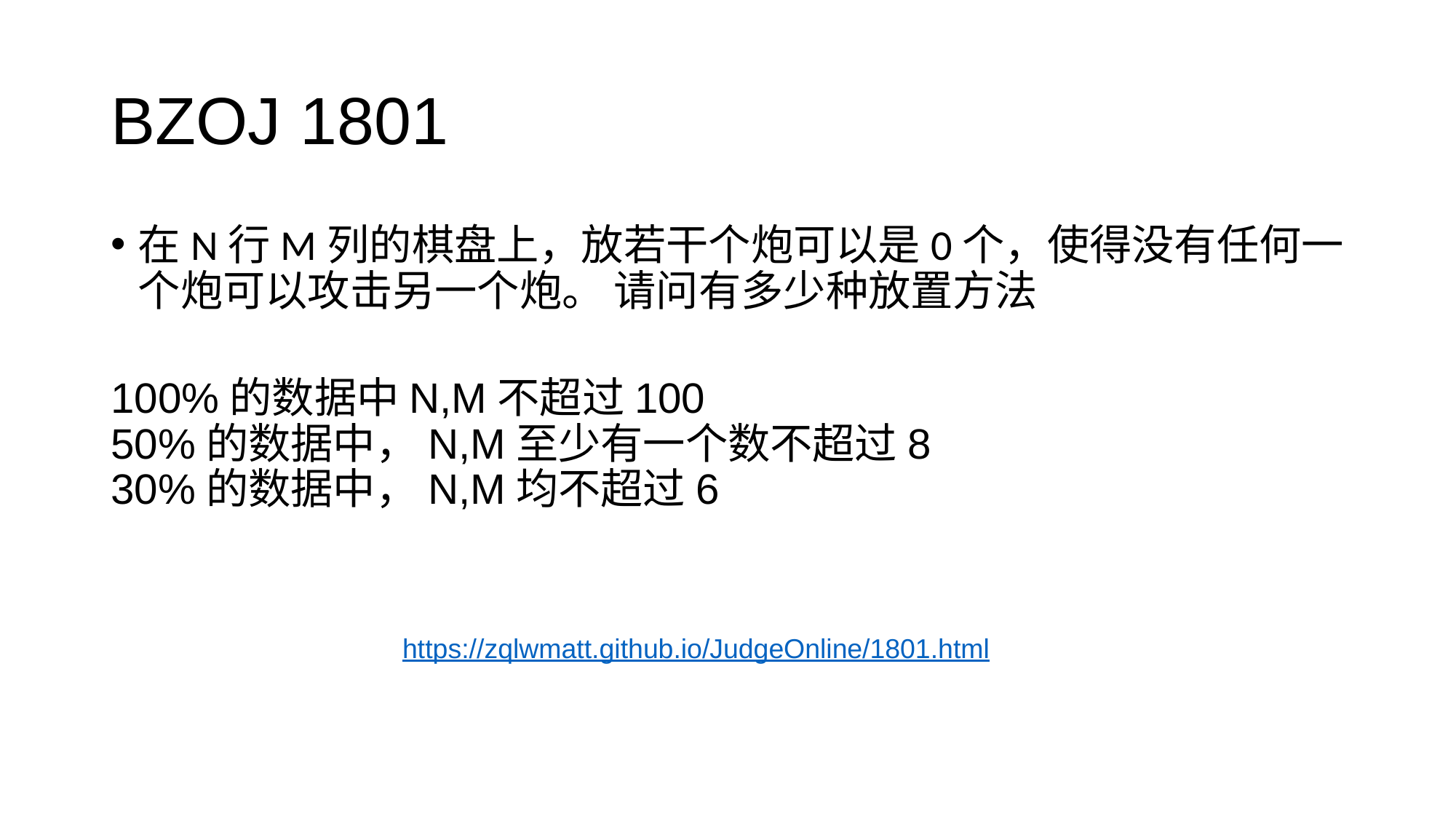

# BZOJ 1801
在N行M列的棋盘上，放若干个炮可以是0个，使得没有任何一个炮可以攻击另一个炮。 请问有多少种放置方法
100%的数据中N,M不超过100
50%的数据中，N,M至少有一个数不超过8
30%的数据中，N,M均不超过6
https://zqlwmatt.github.io/JudgeOnline/1801.html